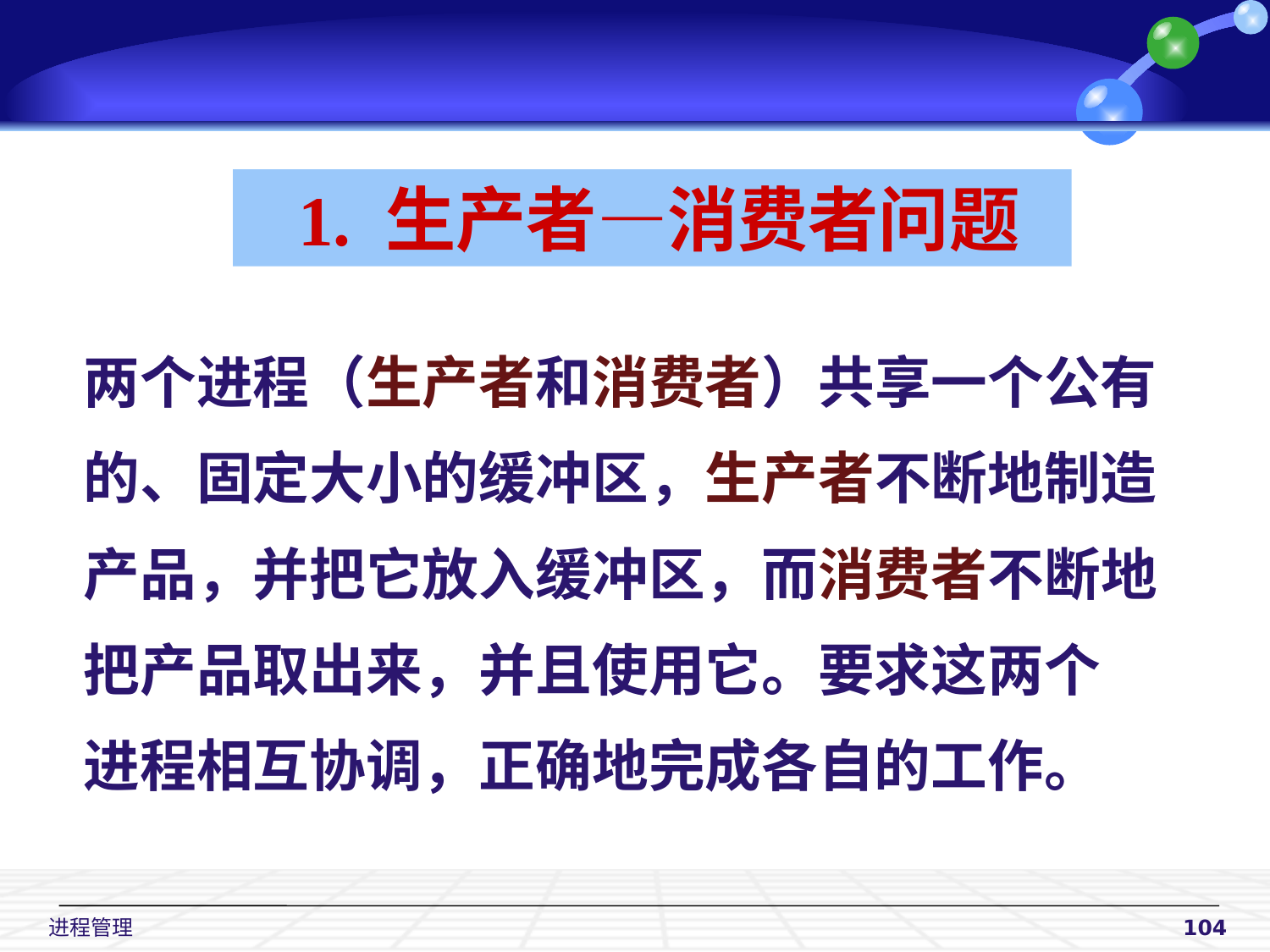

1. 生产者—消费者问题
两个进程（生产者和消费者）共享一个公有
的、固定大小的缓冲区，生产者不断地制造
产品，并把它放入缓冲区，而消费者不断地
把产品取出来，并且使用它。要求这两个
进程相互协调，正确地完成各自的工作。
   进程管理
104